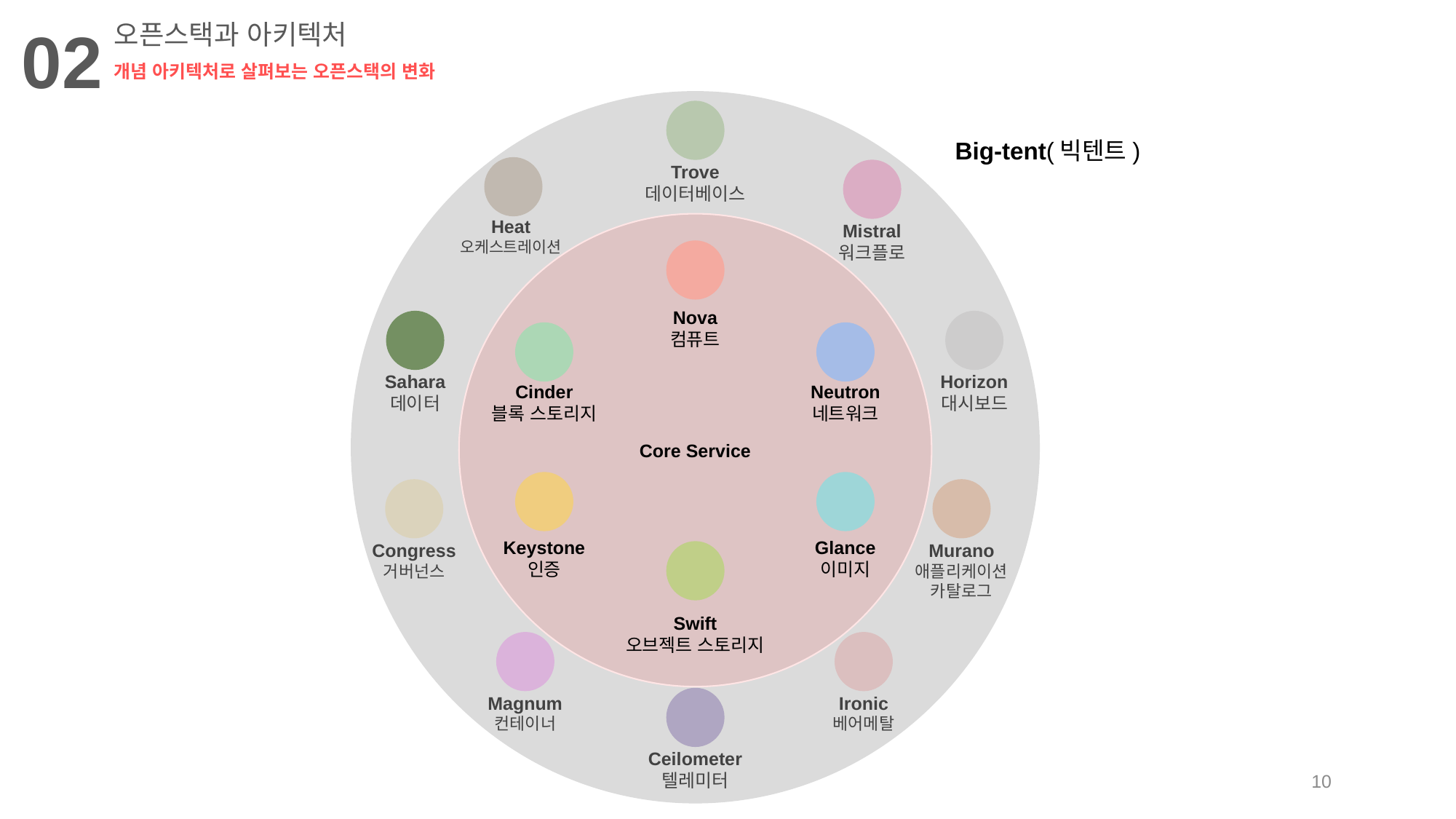

02
오픈스택과 아키텍처
개념 아키텍처로 살펴보는 오픈스택의 변화

Big-tent(빅텐트)
Trove
데이터베이스

Heat
오케스트레이션

Mistral
워크플로

Nova
컴퓨트

Sahara
데이터
Horizon
대시보드
Cinder
블록 스토리지
Neutron
네트워크
Core Service

Keystone
인증
Glance
이미지
Congress
거버넌스
Murano
애플리케이션
카탈로그

Swift
오브젝트 스토리지

Magnum
컨테이너
Ironic
베어메탈

Ceilometer
텔레미터
10